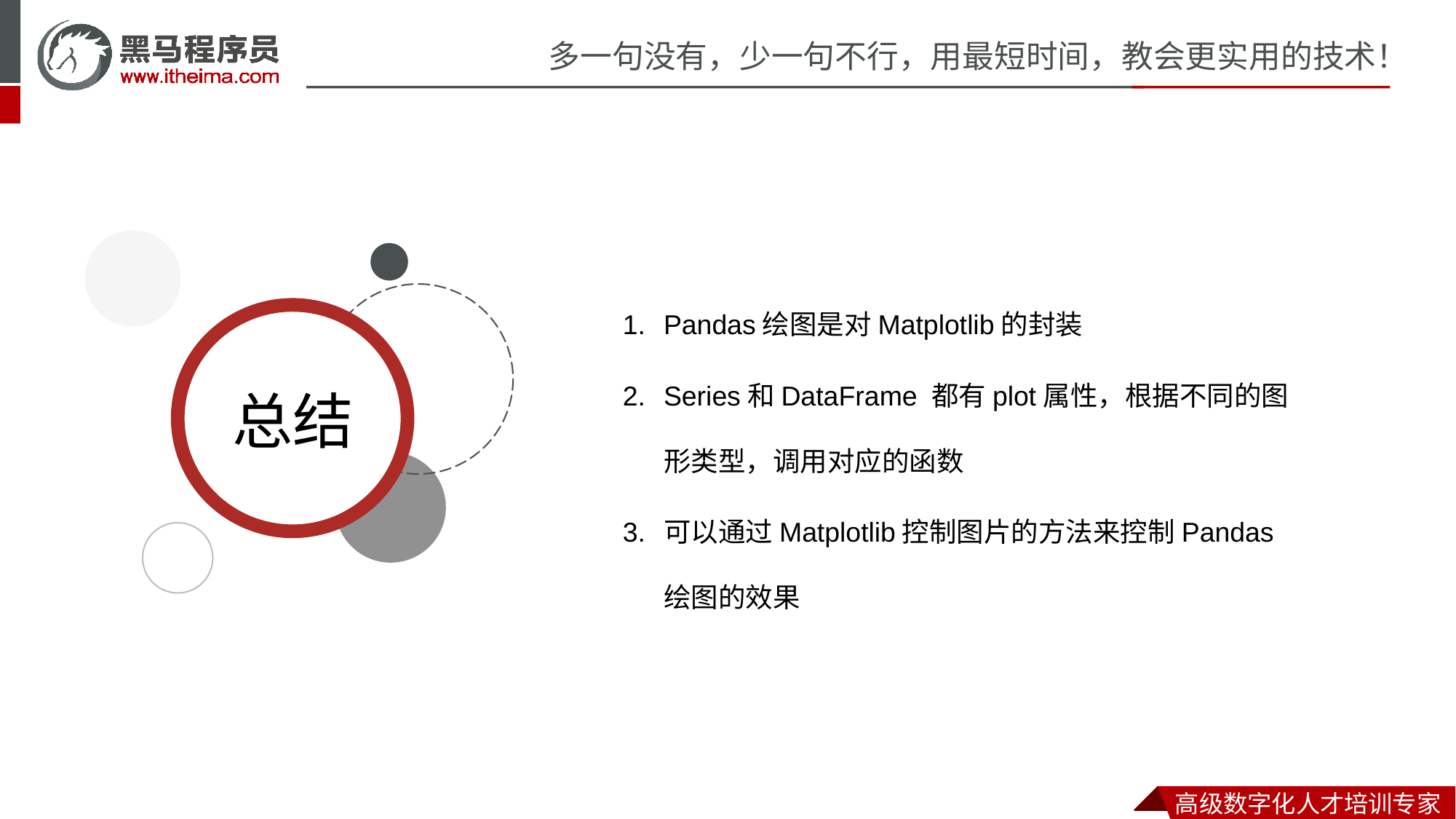

Pandas绘图是对Matplotlib的封装
Series和DataFrame 都有plot属性，根据不同的图形类型，调用对应的函数
可以通过Matplotlib控制图片的方法来控制Pandas绘图的效果